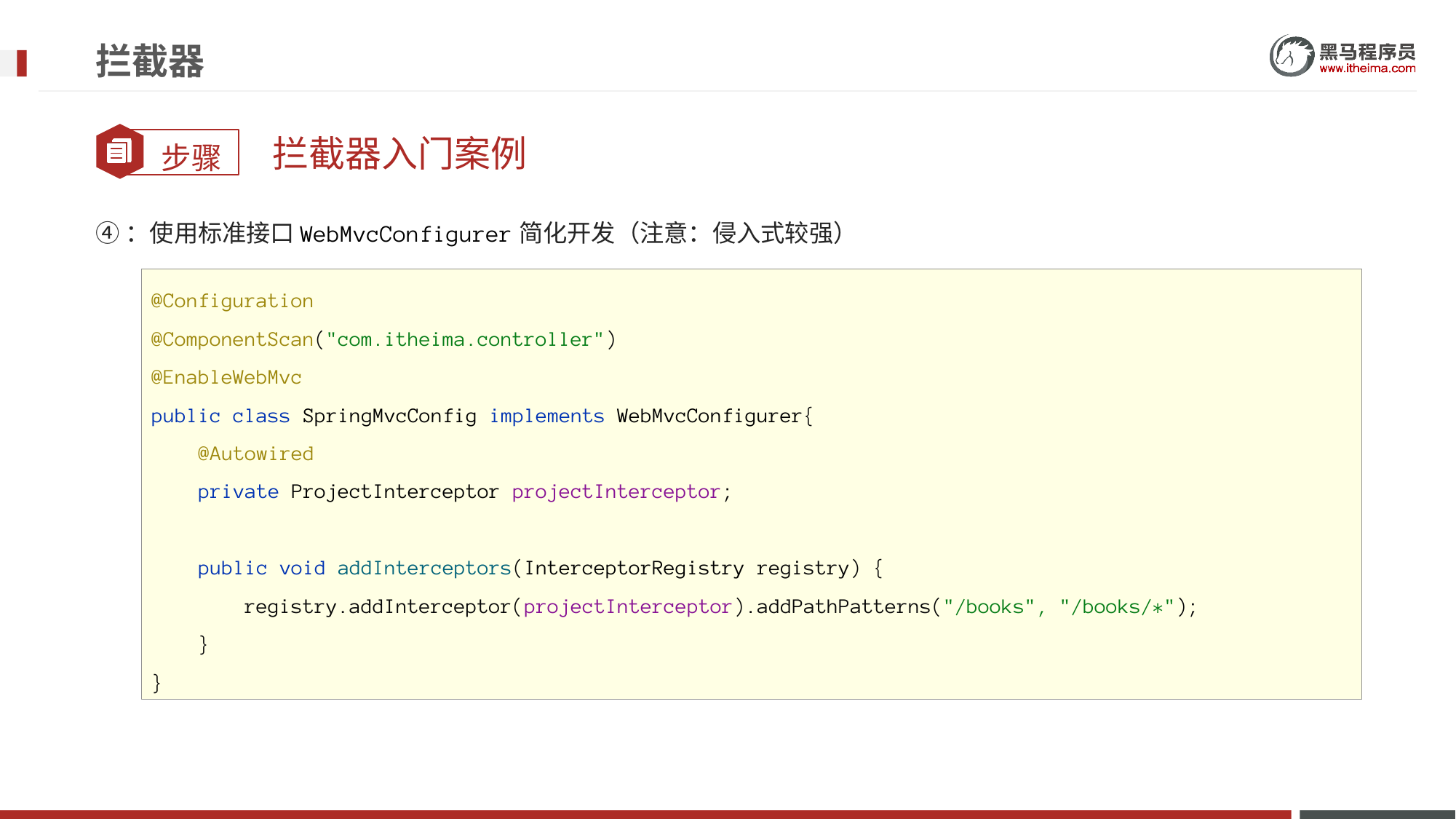

# 拦截器
拦截器入门案例
④：使用标准接口WebMvcConfigurer简化开发（注意：侵入式较强）
@Configuration
@ComponentScan("com.itheima.controller")
@EnableWebMvc
public class SpringMvcConfig implements WebMvcConfigurer{
    @Autowired
    private ProjectInterceptor projectInterceptor;
    public void addInterceptors(InterceptorRegistry registry) {
        registry.addInterceptor(projectInterceptor).addPathPatterns("/books", "/books/*");
    }
}